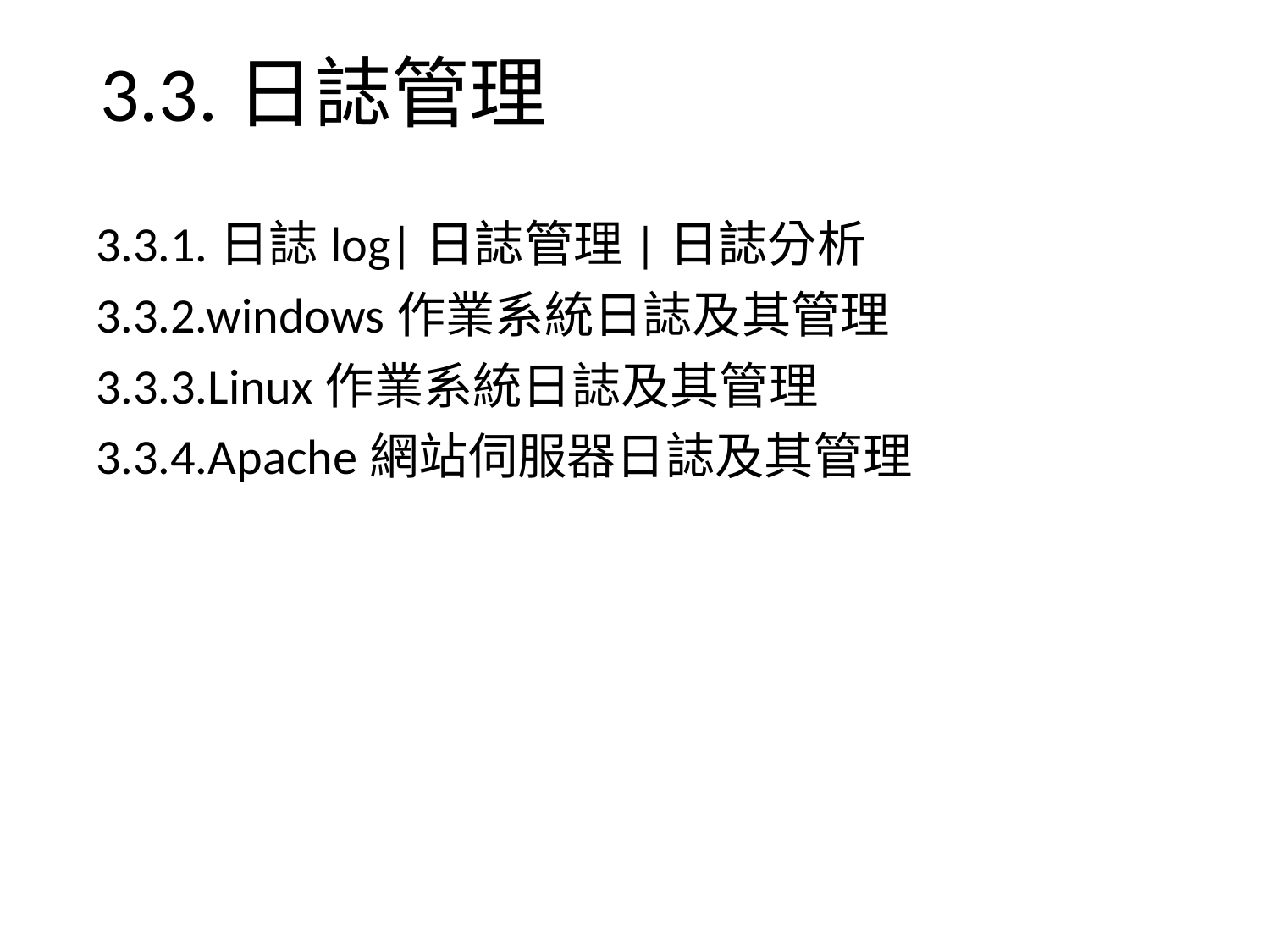

# 3.3.日誌管理
3.3.1.日誌log|日誌管理|日誌分析
3.3.2.windows作業系統日誌及其管理
3.3.3.Linux作業系統日誌及其管理
3.3.4.Apache網站伺服器日誌及其管理